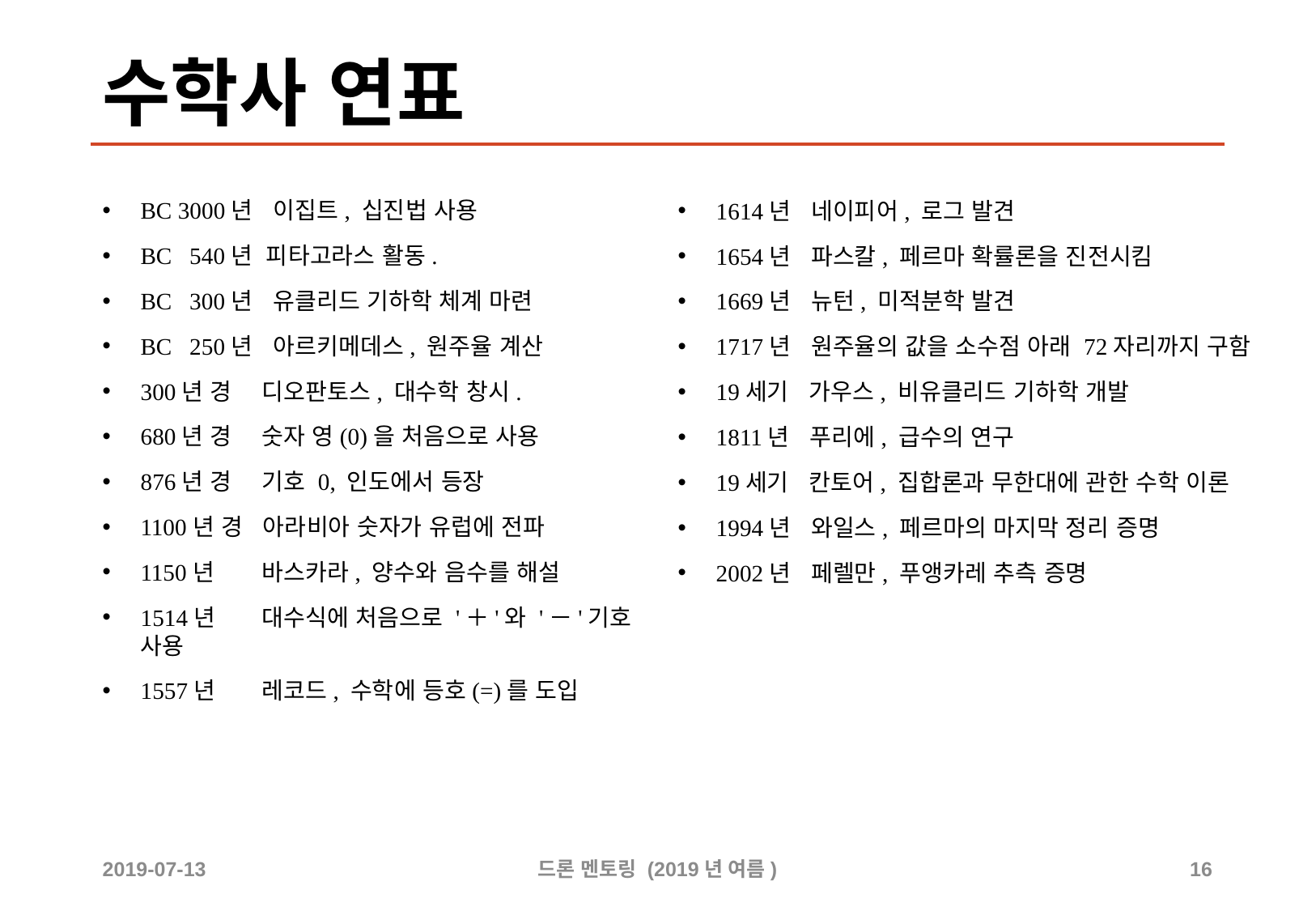

# 수학사 연표

BC 3000년   이집트, 십진법 사용
BC   540년  피타고라스 활동.
BC   300년   유클리드 기하학 체계 마련
BC   250년   아르키메데스, 원주율 계산
300년 경	디오판토스, 대수학 창시.
680년 경	숫자 영(0)을 처음으로 사용
876년 경	기호 0, 인도에서 등장
1100년 경   아라비아 숫자가 유럽에 전파
1150년	바스카라, 양수와 음수를 해설
1514년	대수식에 처음으로 '＋'와 '－'기호 사용
1557년	레코드, 수학에 등호(=)를 도입

1614년   네이피어, 로그 발견
1654년   파스칼, 페르마 확률론을 진전시킴
1669년   뉴턴, 미적분학 발견
1717년   원주율의 값을 소수점 아래 72자리까지 구함
19세기   가우스, 비유클리드 기하학 개발
1811년   푸리에, 급수의 연구
19세기   칸토어, 집합론과 무한대에 관한 수학 이론
1994년   와일스, 페르마의 마지막 정리 증명
2002년   페렐만, 푸앵카레 추측 증명
2019-07-13
드론 멘토링 (2019년 여름)
16